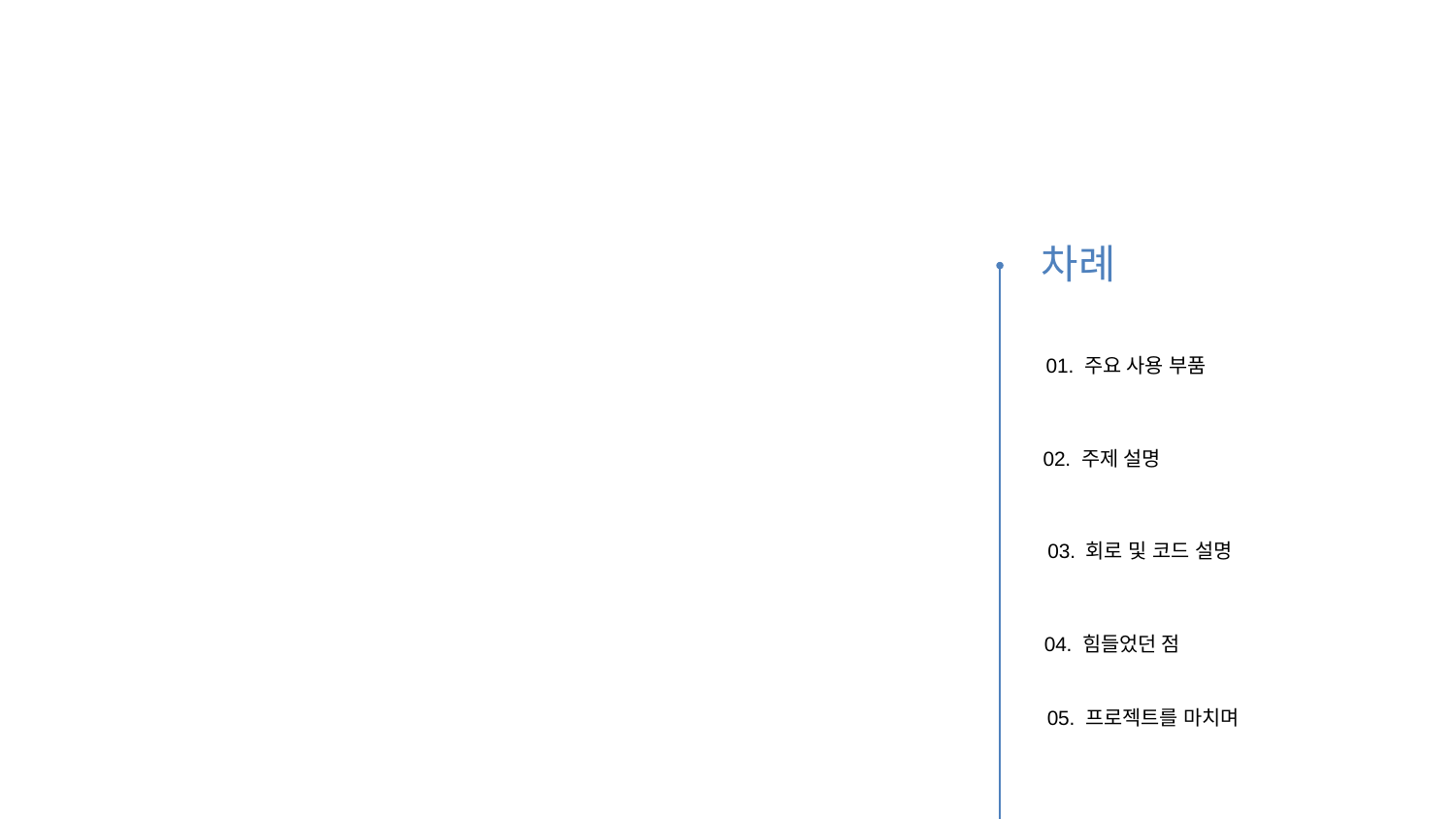

차례

01. 주요 사용 부품
02. 주제 설명
03. 회로 및 코드 설명
04. 힘들었던 점
05. 프로젝트를 마치며